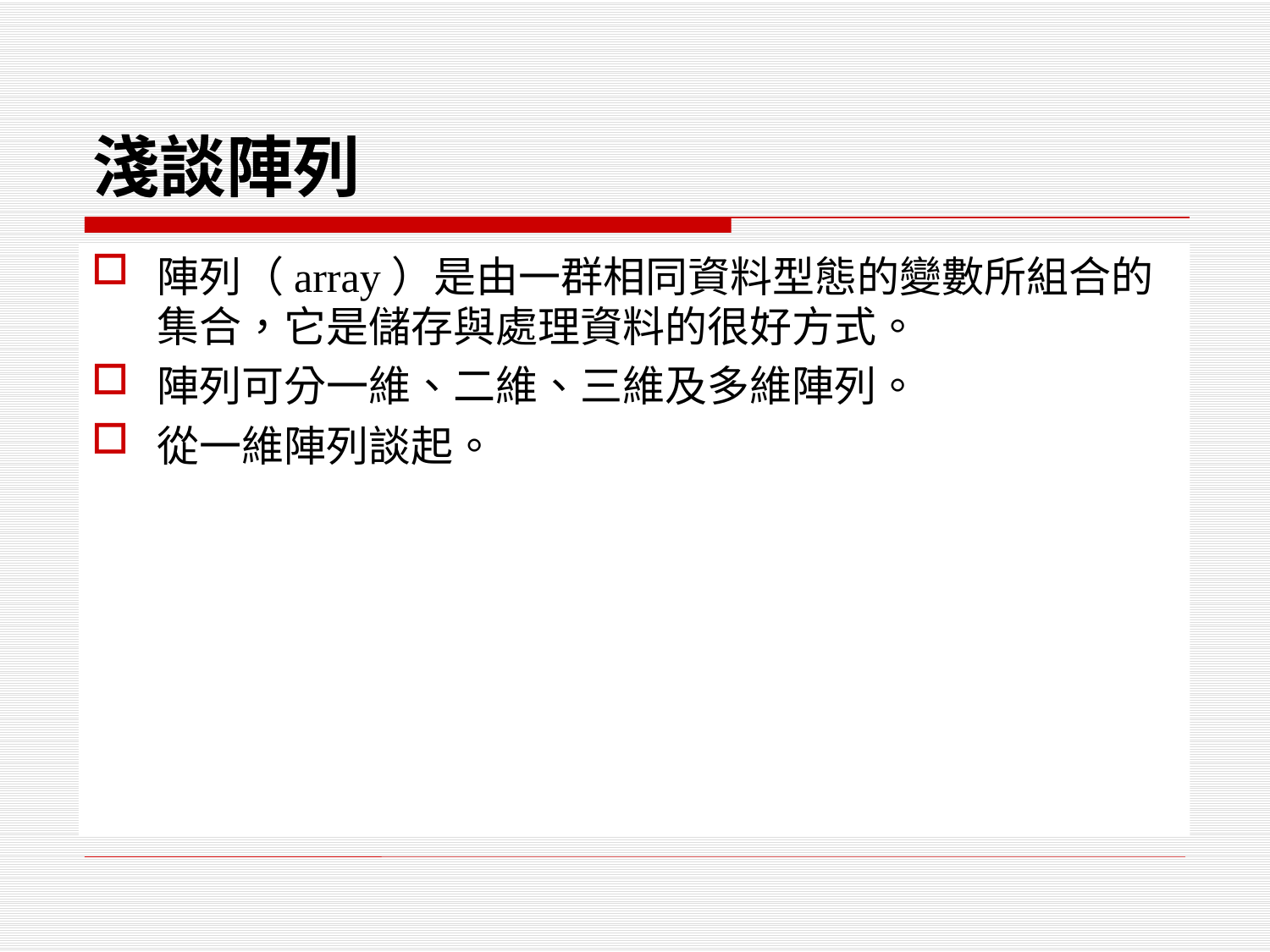

# 淺談陣列
陣列（array）是由一群相同資料型態的變數所組合的集合，它是儲存與處理資料的很好方式。
陣列可分一維、二維、三維及多維陣列。
從一維陣列談起。